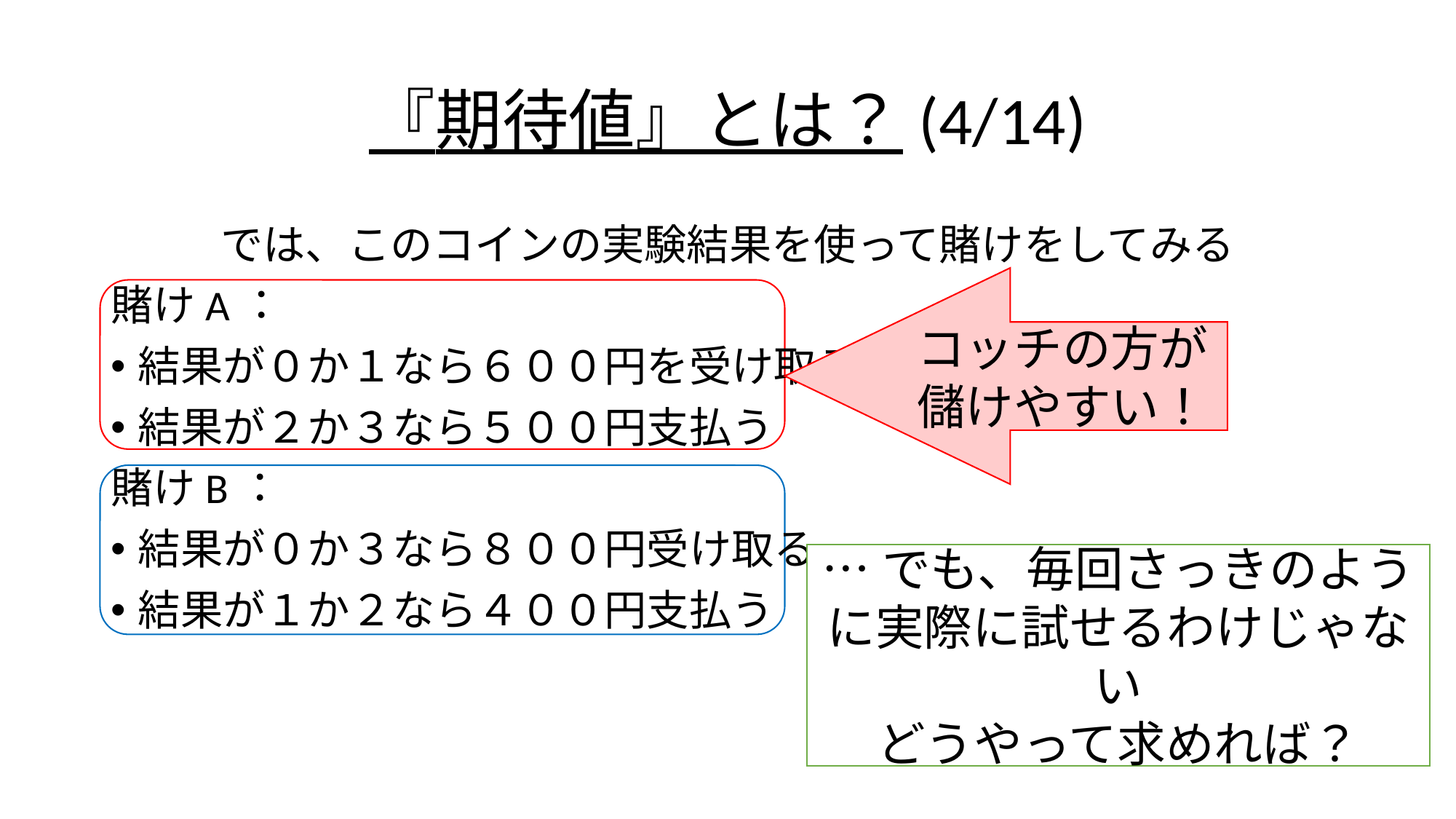

# 『期待値』とは？(4/14)
では、このコインの実験結果を使って賭けをしてみる
賭けA：
結果が０か１なら６００円を受け取る
結果が２か３なら５００円支払う
賭けB：
結果が０か３なら８００円受け取る
結果が１か２なら４００円支払う

コッチの方が
儲けやすい！

…でも、毎回さっきのように実際に試せるわけじゃない
どうやって求めれば？